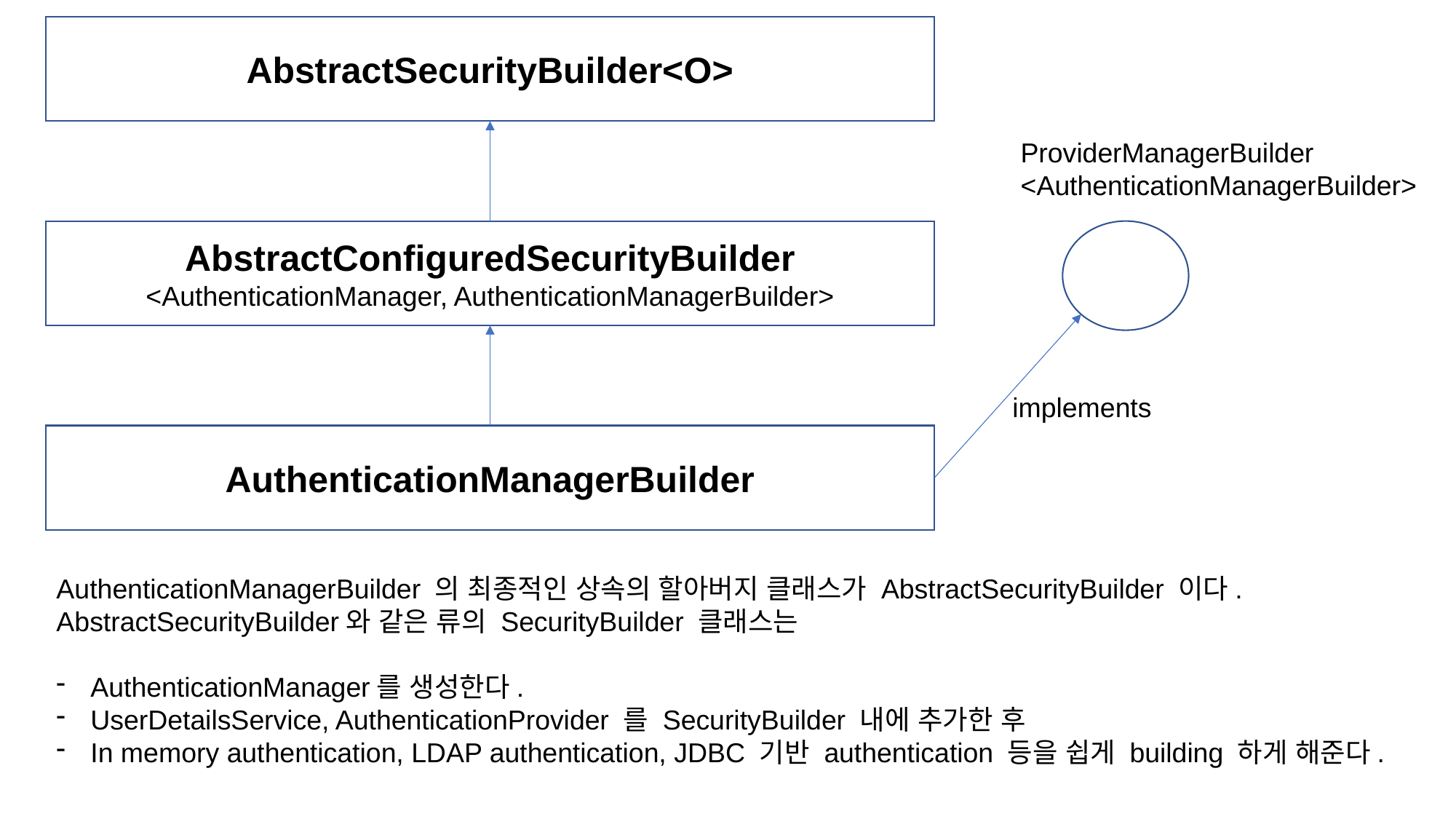

AbstractSecurityBuilder<O>
ProviderManagerBuilder
<AuthenticationManagerBuilder>
AbstractConfiguredSecurityBuilder
<AuthenticationManager, AuthenticationManagerBuilder>

implements
AuthenticationManagerBuilder
AuthenticationManagerBuilder 의 최종적인 상속의 할아버지 클래스가 AbstractSecurityBuilder 이다. AbstractSecurityBuilder와 같은 류의 SecurityBuilder 클래스는

AuthenticationManager를 생성한다.
UserDetailsService, AuthenticationProvider 를 SecurityBuilder 내에 추가한 후
In memory authentication, LDAP authentication, JDBC 기반 authentication 등을 쉽게 building 하게 해준다.